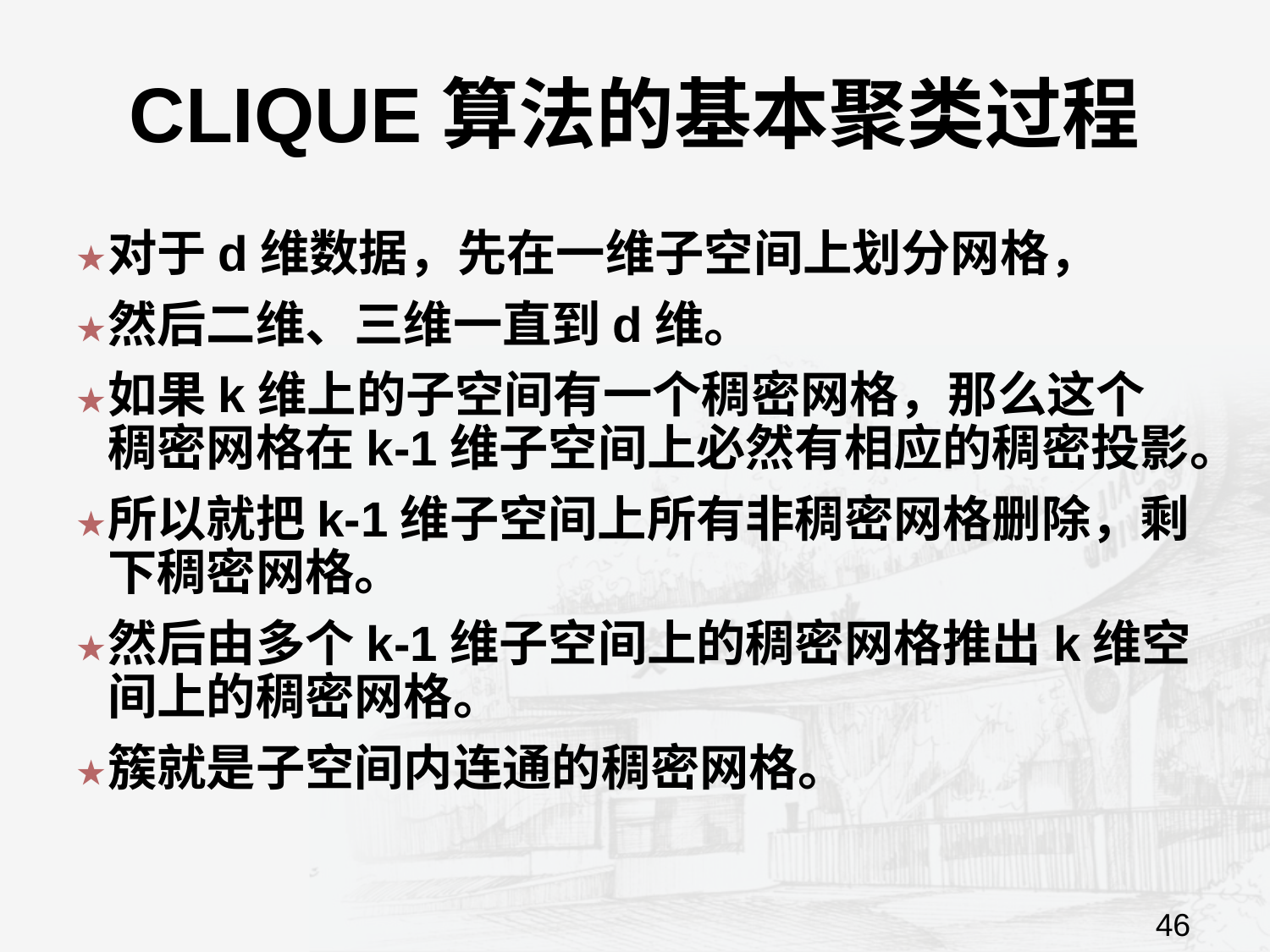

# CLIQUE算法的基本聚类过程
对于d维数据，先在一维子空间上划分网格，
然后二维、三维一直到d维。
如果k维上的子空间有一个稠密网格，那么这个稠密网格在k-1维子空间上必然有相应的稠密投影。
所以就把k-1维子空间上所有非稠密网格删除，剩下稠密网格。
然后由多个k-1维子空间上的稠密网格推出k维空间上的稠密网格。
簇就是子空间内连通的稠密网格。
46